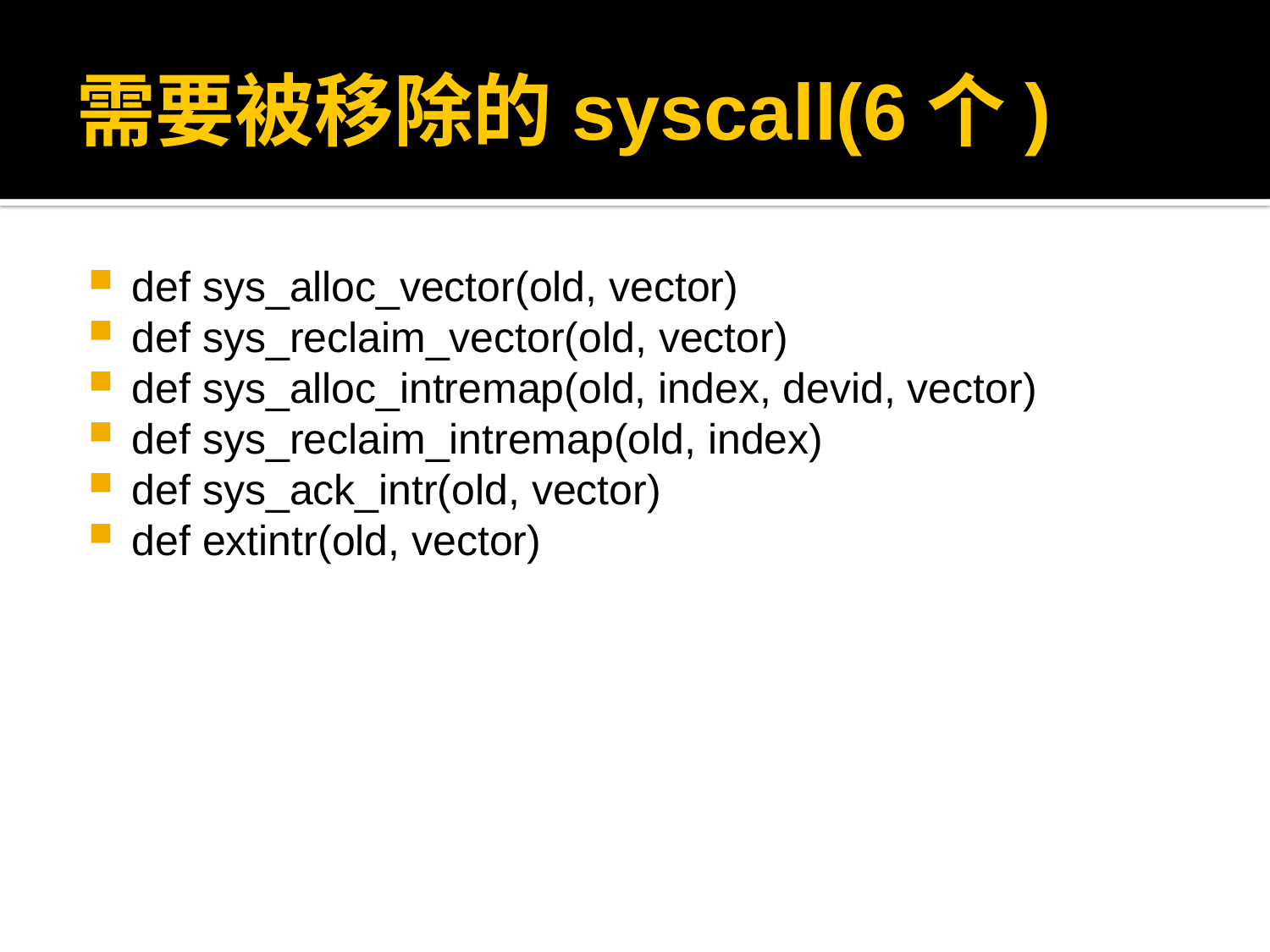

# 需要被移除的syscall(6个)
def sys_alloc_vector(old, vector)
def sys_reclaim_vector(old, vector)
def sys_alloc_intremap(old, index, devid, vector)
def sys_reclaim_intremap(old, index)
def sys_ack_intr(old, vector)
def extintr(old, vector)